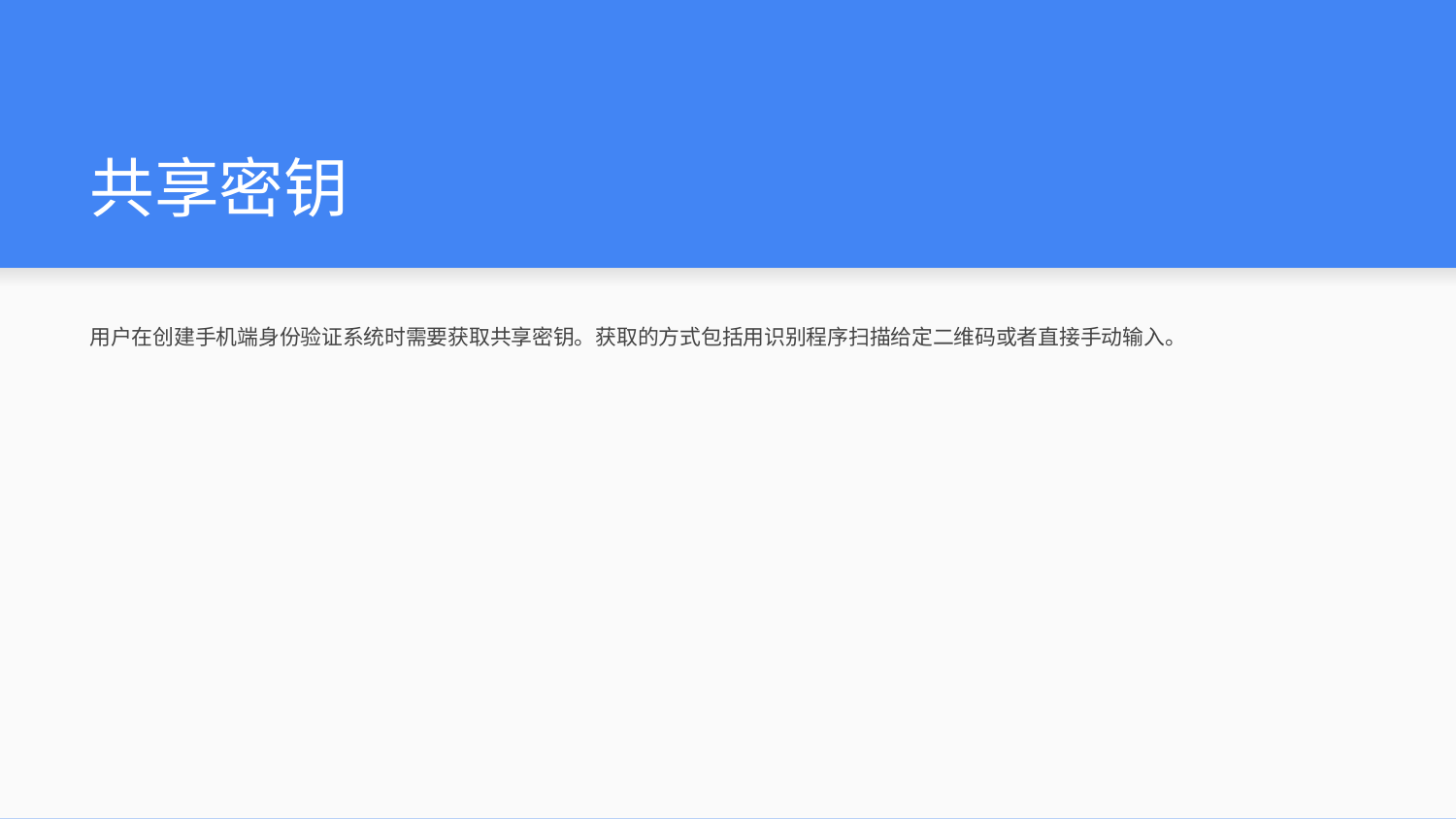

# 共享密钥
用户在创建手机端身份验证系统时需要获取共享密钥。获取的方式包括用识别程序扫描给定二维码或者直接手动输入。